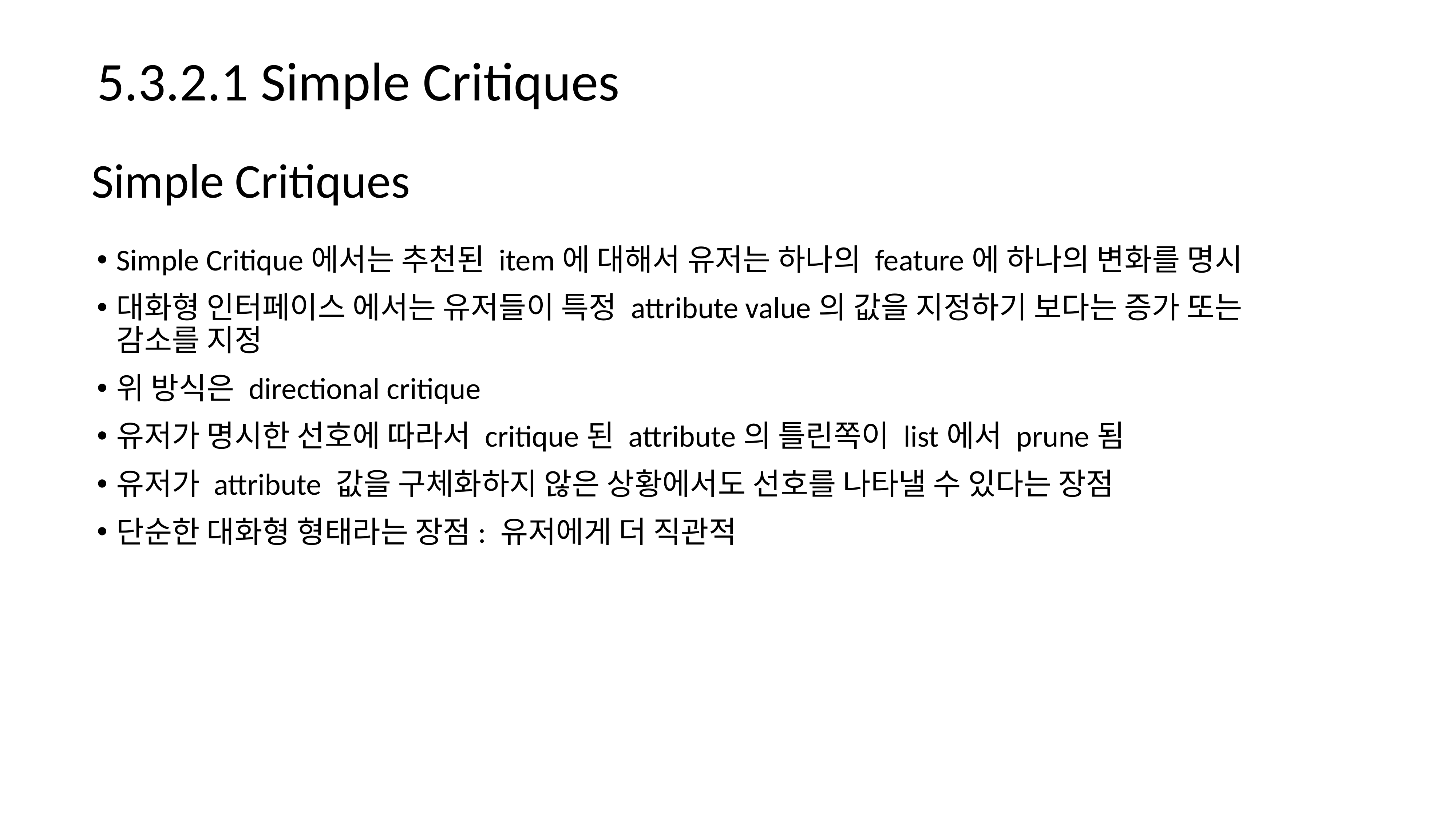

5.3.2.1 Simple Critiques
# Simple Critiques
Simple Critique에서는 추천된 item에 대해서 유저는 하나의 feature에 하나의 변화를 명시
대화형 인터페이스 에서는 유저들이 특정 attribute value의 값을 지정하기 보다는 증가 또는 감소를 지정
위 방식은 directional critique
유저가 명시한 선호에 따라서 critique된 attribute의 틀린쪽이 list에서 prune됨
유저가 attribute 값을 구체화하지 않은 상황에서도 선호를 나타낼 수 있다는 장점
단순한 대화형 형태라는 장점: 유저에게 더 직관적